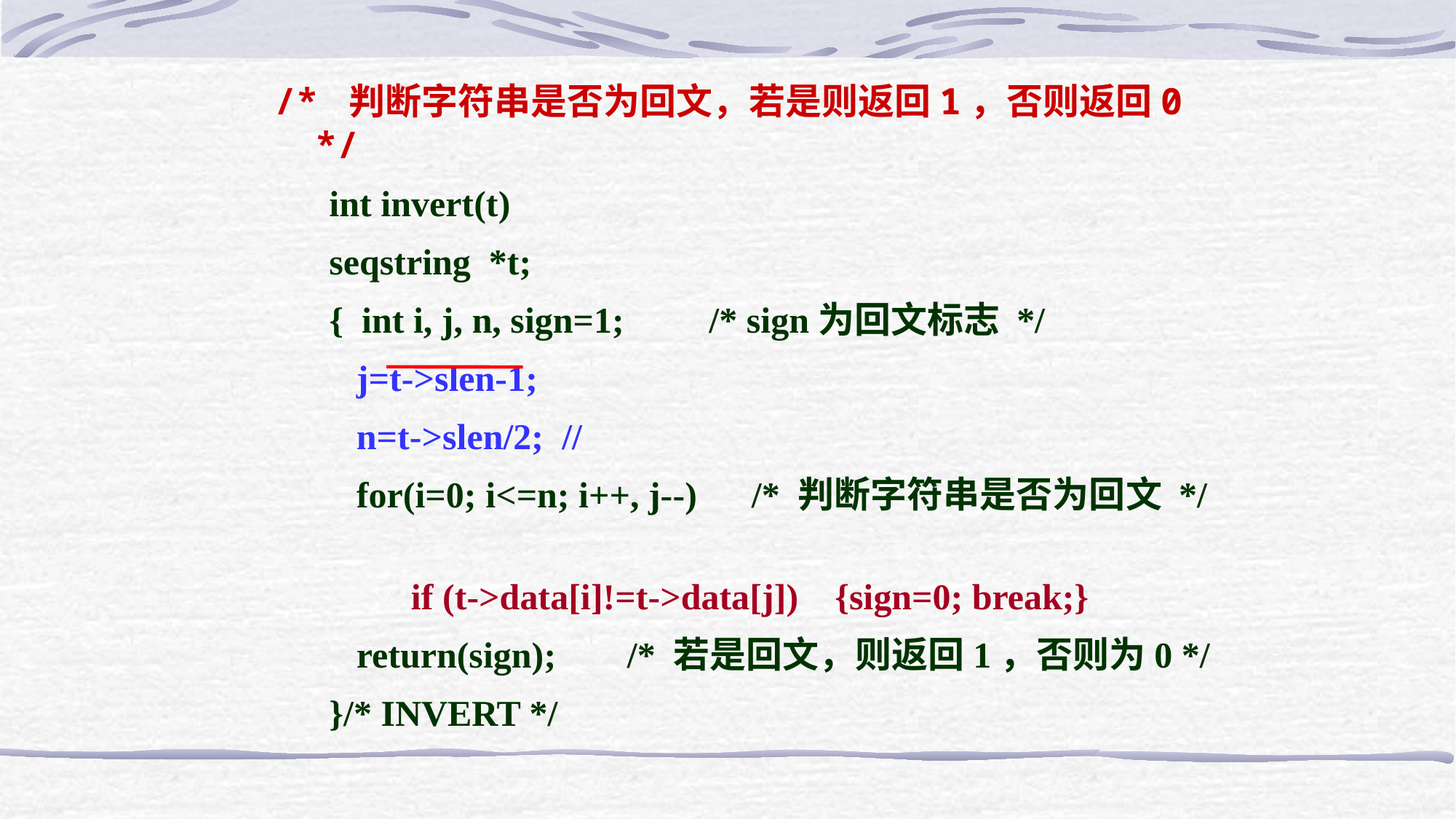

/* 判断字符串是否为回文，若是则返回1，否则返回0 */
int invert(t)
seqstring  *t;
{  int i, j, n, sign=1;	  /* sign为回文标志 */
   j=t->slen-1;
   n=t->slen/2;  //
   for(i=0; i<=n; i++, j--)      /* 判断字符串是否为回文 */
         if (t->data[i]!=t->data[j])    {sign=0; break;}
   return(sign);	     /* 若是回文，则返回1，否则为0 */
}/* INVERT */
33